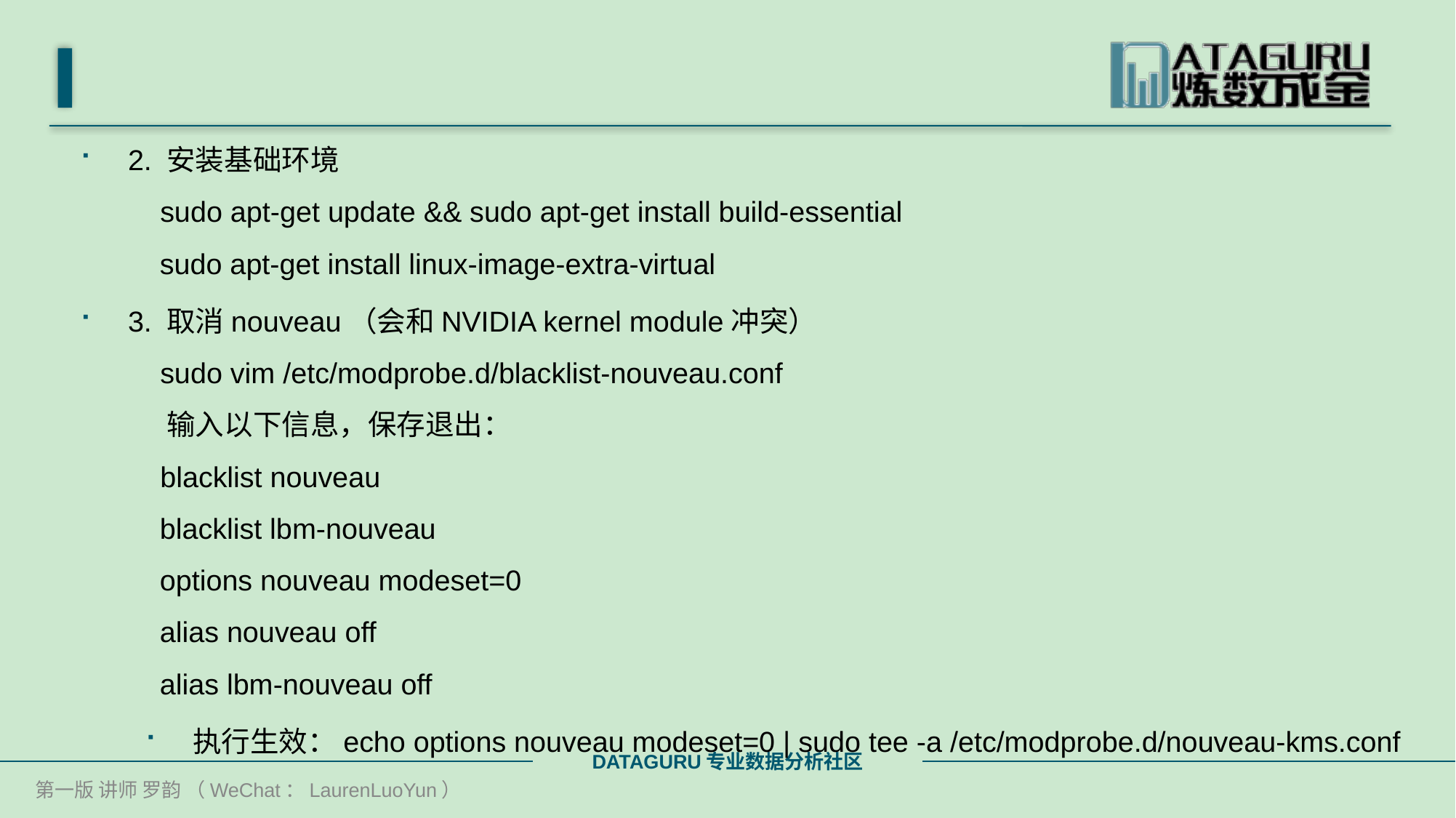

2. 安装基础环境
    sudo apt-get update && sudo apt-get install build-essential
    sudo apt-get install linux-image-extra-virtual
3. 取消nouveau（会和NVIDIA kernel module冲突）
    sudo vim /etc/modprobe.d/blacklist-nouveau.conf
    输入以下信息，保存退出：
    blacklist nouveau
    blacklist lbm-nouveau
    options nouveau modeset=0
    alias nouveau off
    alias lbm-nouveau off
执行生效：echo options nouveau modeset=0 | sudo tee -a /etc/modprobe.d/nouveau-kms.conf